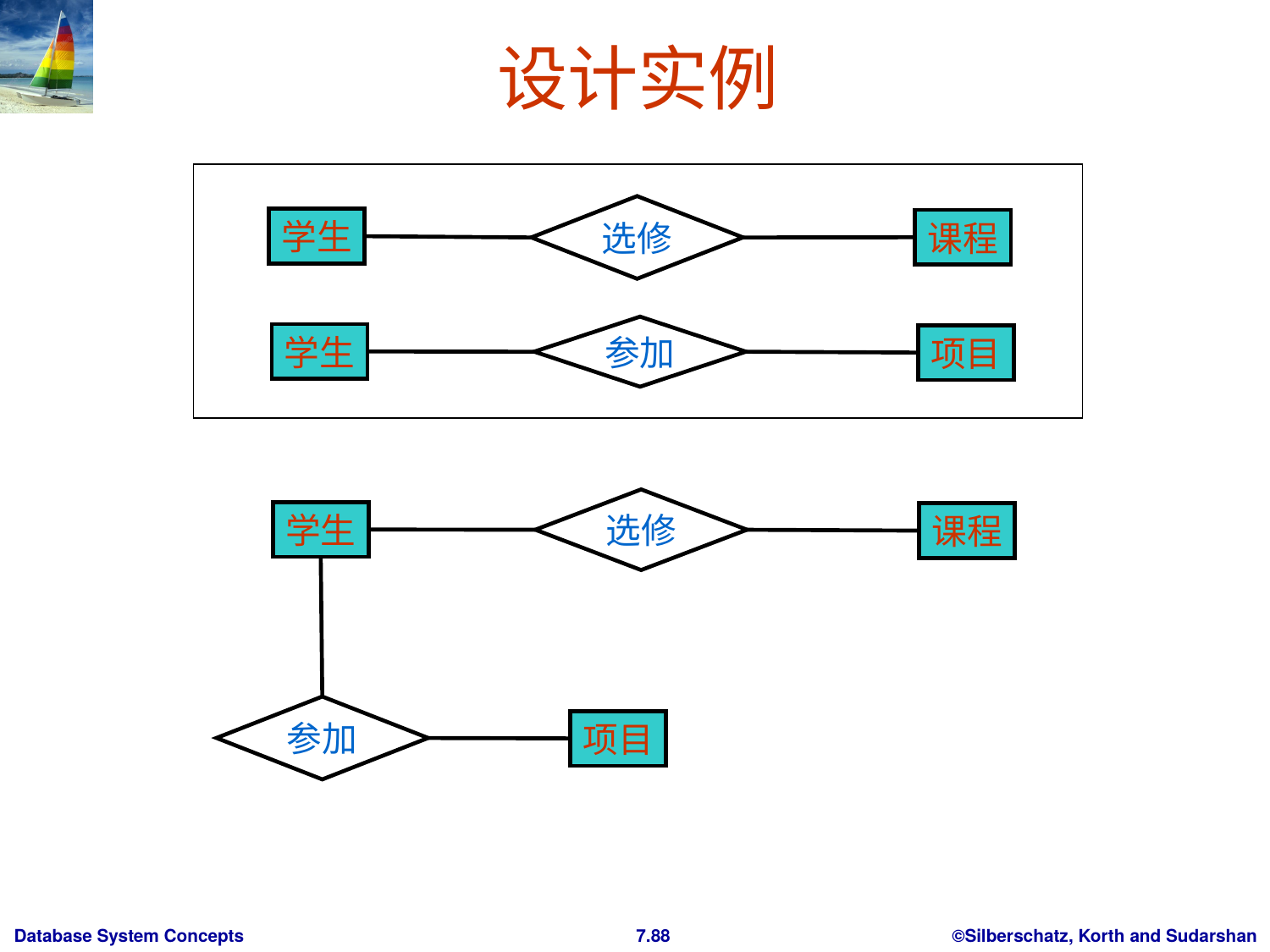

设计实例

选修
学生
课程
参加
学生
项目
选修
学生
课程
参加
项目